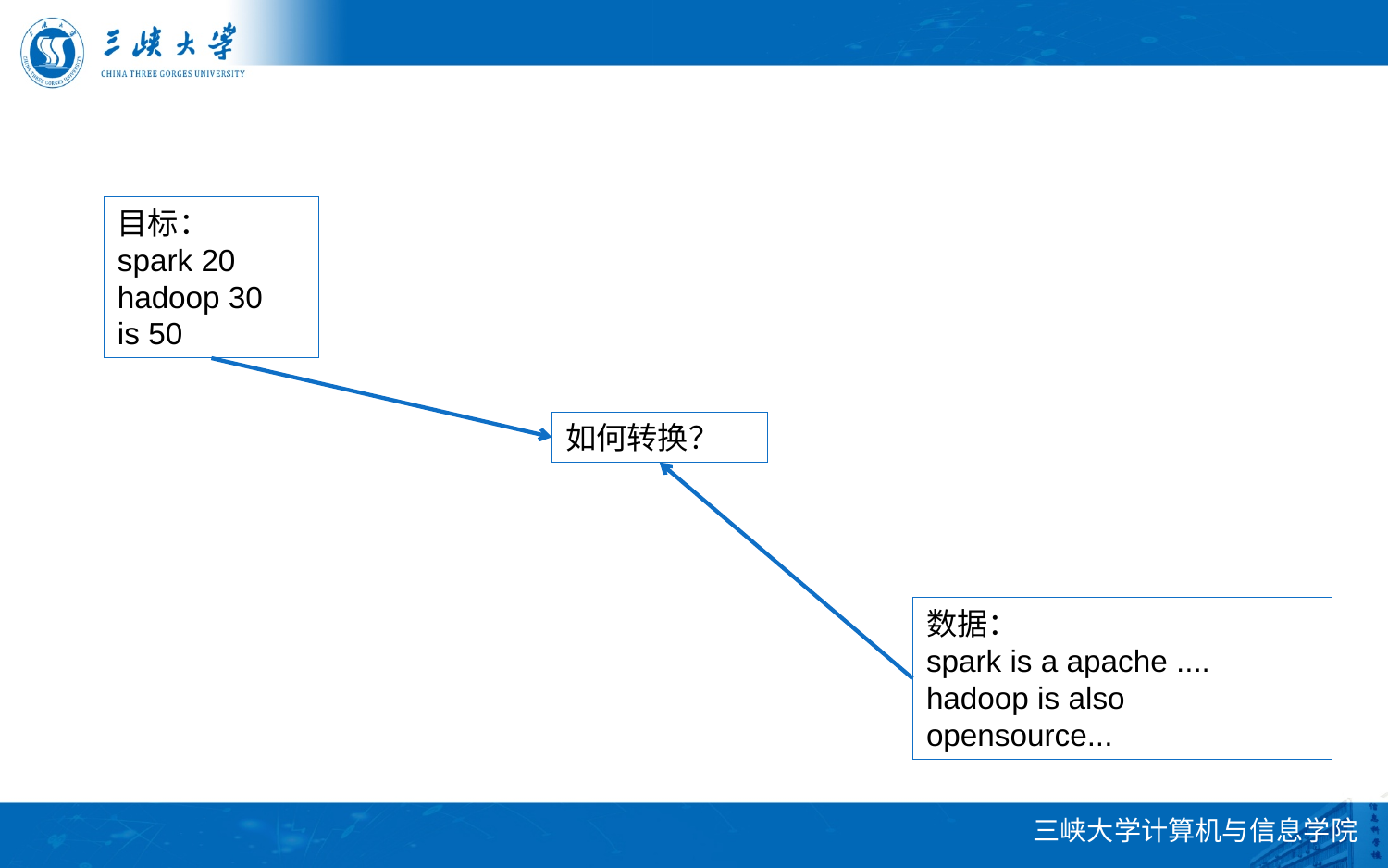

示例：词频统计
目标：
spark 20
hadoop 30
is 50
如何转换？
数据：
spark is a apache ....
hadoop is also opensource...